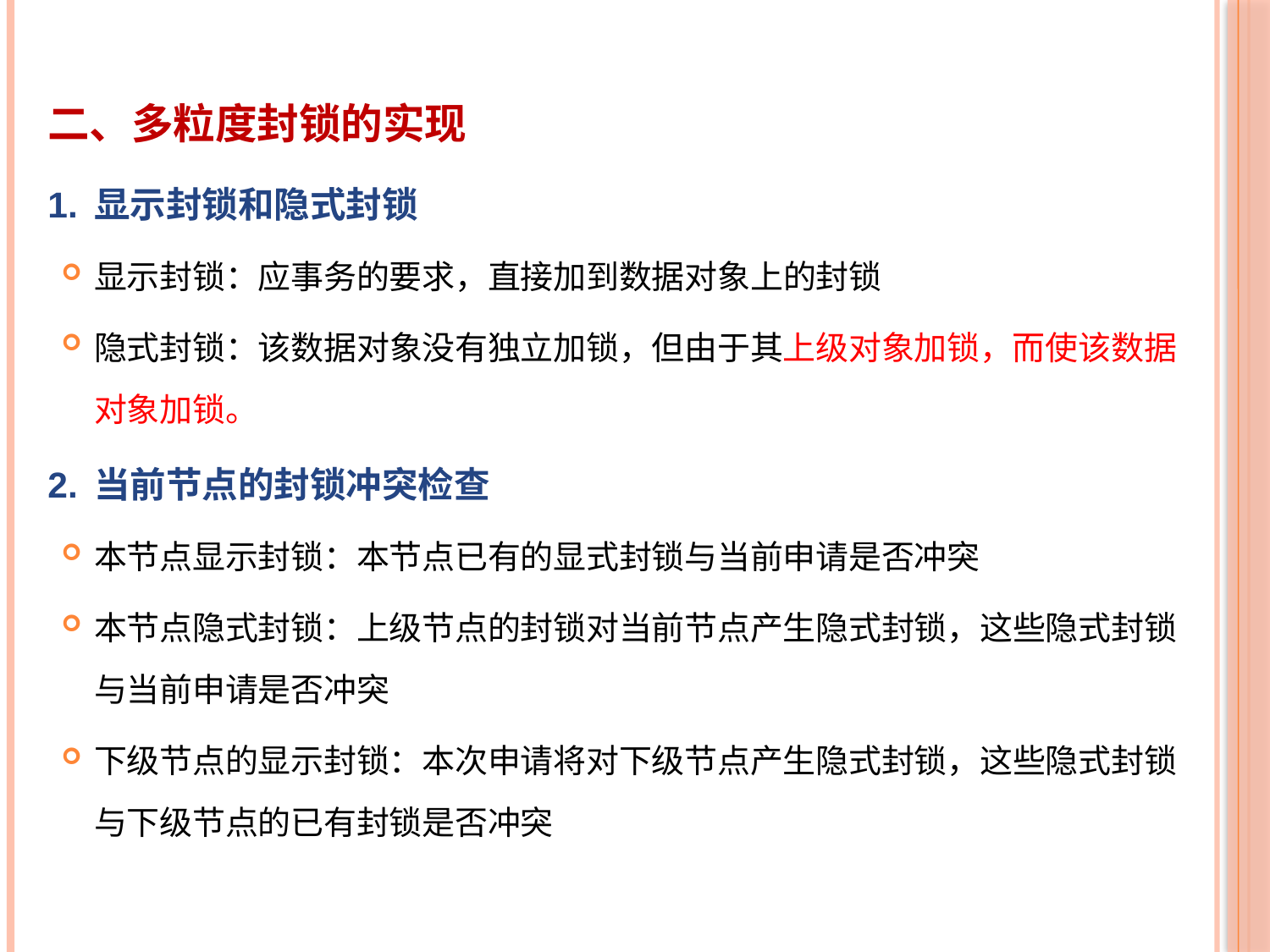

二、多粒度封锁的实现
1. 显示封锁和隐式封锁
显示封锁：应事务的要求，直接加到数据对象上的封锁
隐式封锁：该数据对象没有独立加锁，但由于其上级对象加锁，而使该数据对象加锁。
2. 当前节点的封锁冲突检查
本节点显示封锁：本节点已有的显式封锁与当前申请是否冲突
本节点隐式封锁：上级节点的封锁对当前节点产生隐式封锁，这些隐式封锁与当前申请是否冲突
下级节点的显示封锁：本次申请将对下级节点产生隐式封锁，这些隐式封锁与下级节点的已有封锁是否冲突